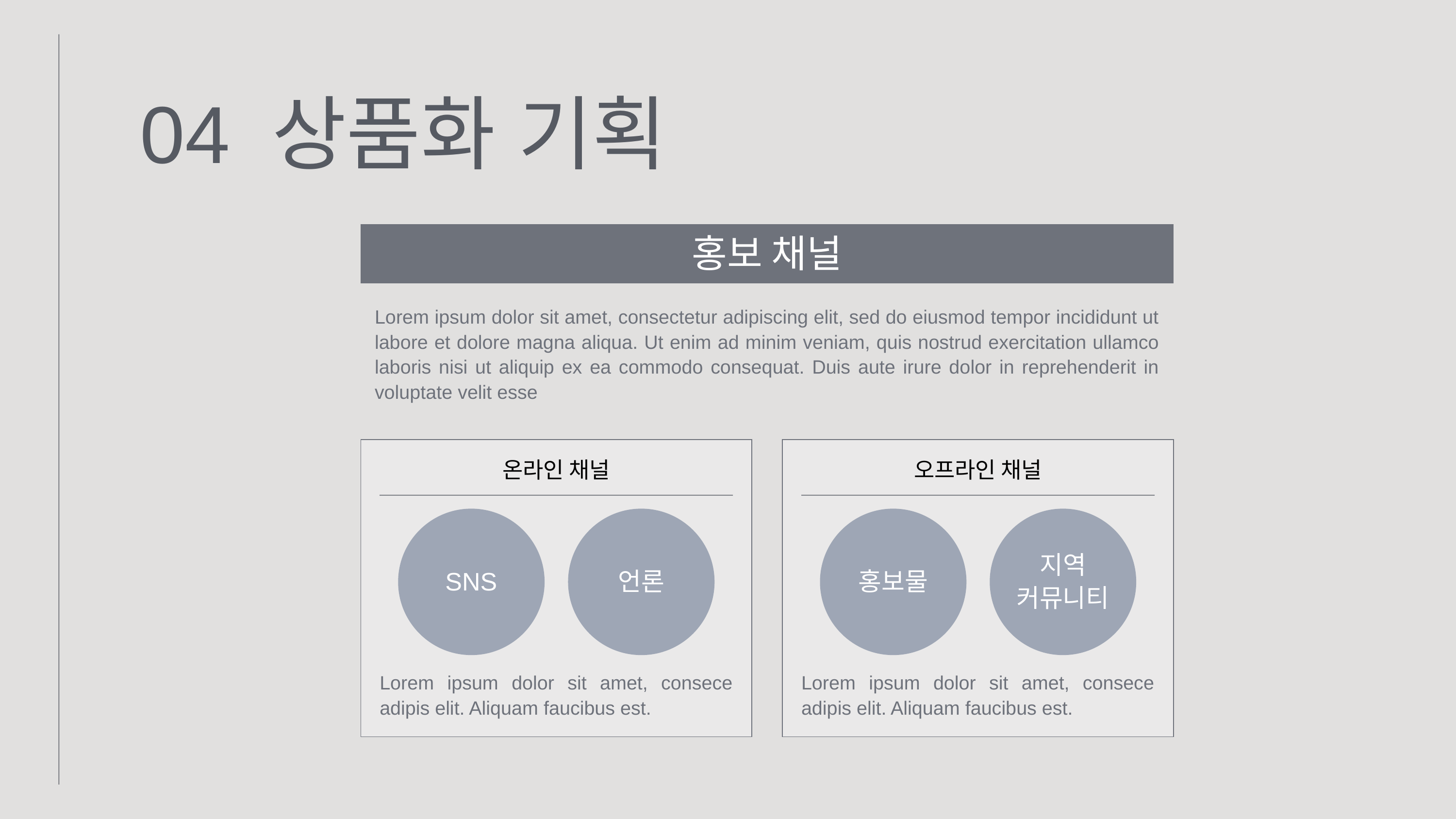

04 상품화 기획

홍보 채널
Lorem ipsum dolor sit amet, consectetur adipiscing elit, sed do eiusmod tempor incididunt ut labore et dolore magna aliqua. Ut enim ad minim veniam, quis nostrud exercitation ullamco laboris nisi ut aliquip ex ea commodo consequat. Duis aute irure dolor in reprehenderit in voluptate velit esse

온라인 채널
오프라인 채널

SNS

언론

홍보물

지역
커뮤니티
Lorem ipsum dolor sit amet, consece adipis elit. Aliquam faucibus est.
Lorem ipsum dolor sit amet, consece adipis elit. Aliquam faucibus est.